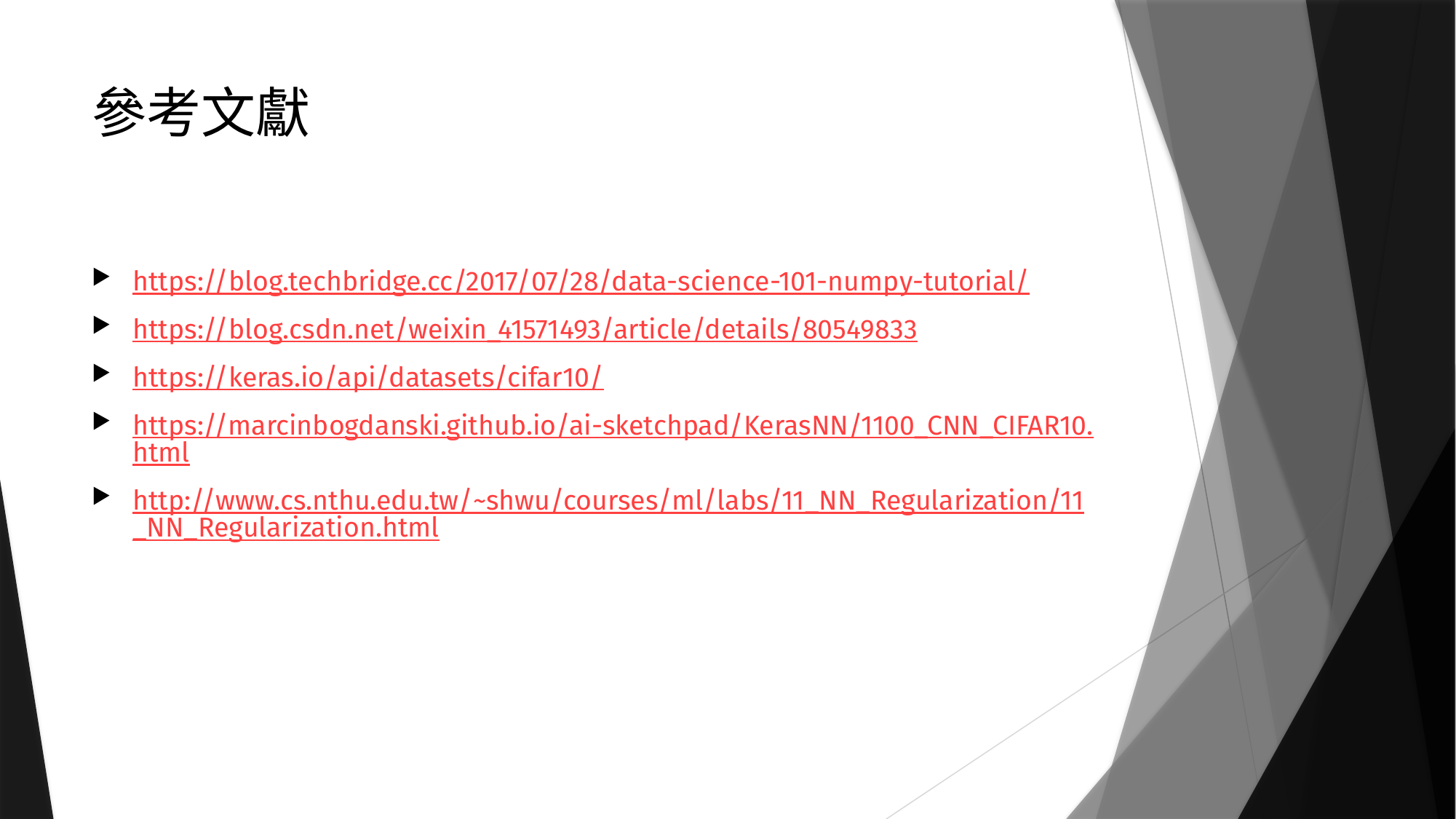

# 參考文獻
https://blog.techbridge.cc/2017/07/28/data-science-101-numpy-tutorial/
https://blog.csdn.net/weixin_41571493/article/details/80549833
https://keras.io/api/datasets/cifar10/
https://marcinbogdanski.github.io/ai-sketchpad/KerasNN/1100_CNN_CIFAR10.html
http://www.cs.nthu.edu.tw/~shwu/courses/ml/labs/11_NN_Regularization/11_NN_Regularization.html